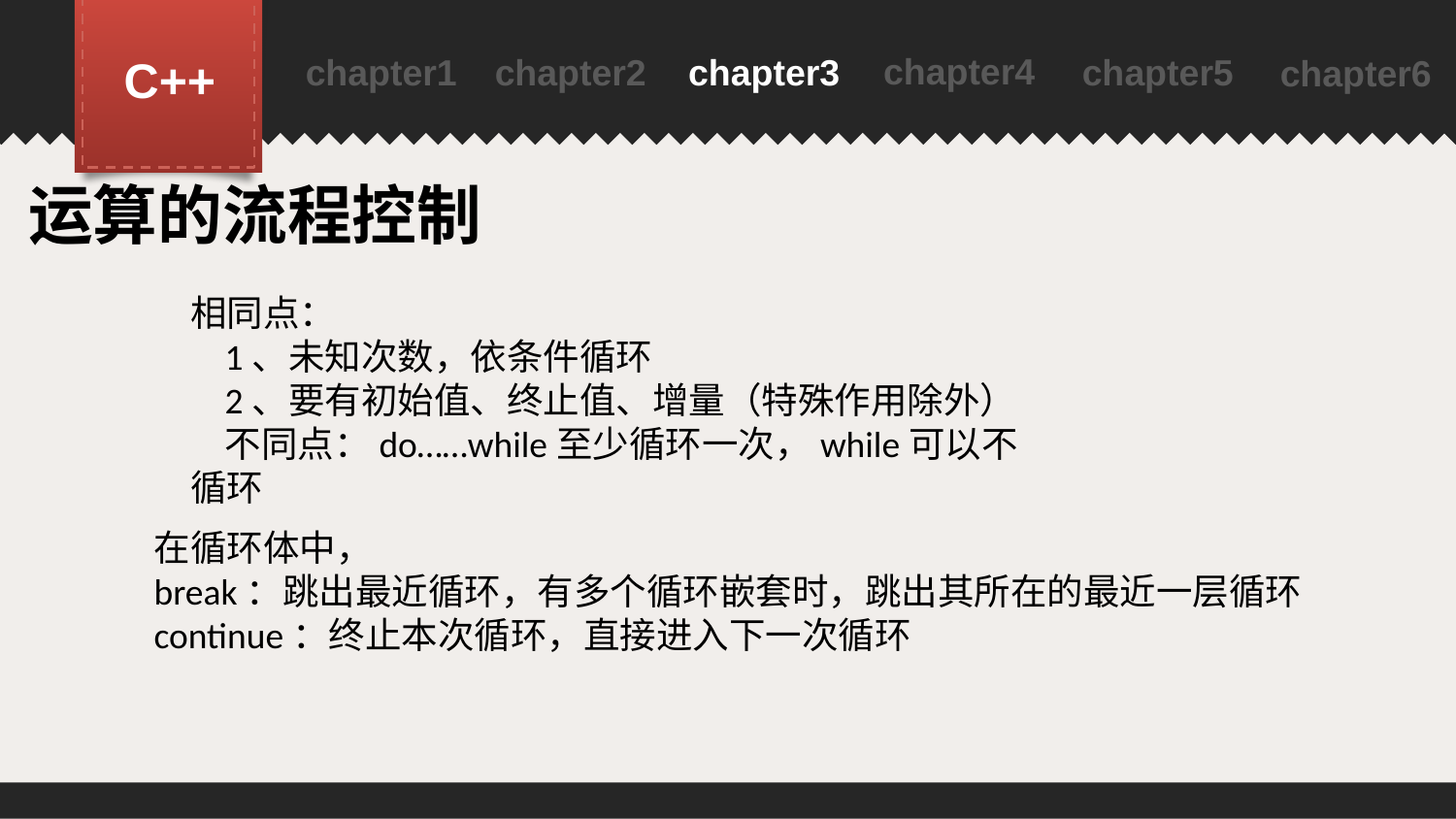

chapter4
C++
chapter1
chapter2
chapter3
chapter5
chapter6
PPT模板下载：www.1ppt.com/moban/     行业PPT模板：www.1ppt.com/hangye/
节日PPT模板：www.1ppt.com/jieri/           PPT素材下载：www.1ppt.com/sucai/
PPT背景图片：www.1ppt.com/beijing/      PPT图表下载：www.1ppt.com/tubiao/
优秀PPT下载：www.1ppt.com/xiazai/        PPT教程： www.1ppt.com/powerpoint/
Word教程： www.1ppt.com/word/              Excel教程：www.1ppt.com/excel/
资料下载：www.1ppt.com/ziliao/                PPT课件下载：www.1ppt.com/kejian/
范文下载：www.1ppt.com/fanwen/             试卷下载：www.1ppt.com/shiti/
教案下载：www.1ppt.com/jiaoan/

运算的流程控制
相同点：
1、未知次数，依条件循环
2、要有初始值、终止值、增量（特殊作用除外）
不同点：do……while至少循环一次，while可以不循环
在循环体中，
break：跳出最近循环，有多个循环嵌套时，跳出其所在的最近一层循环
continue：终止本次循环，直接进入下一次循环